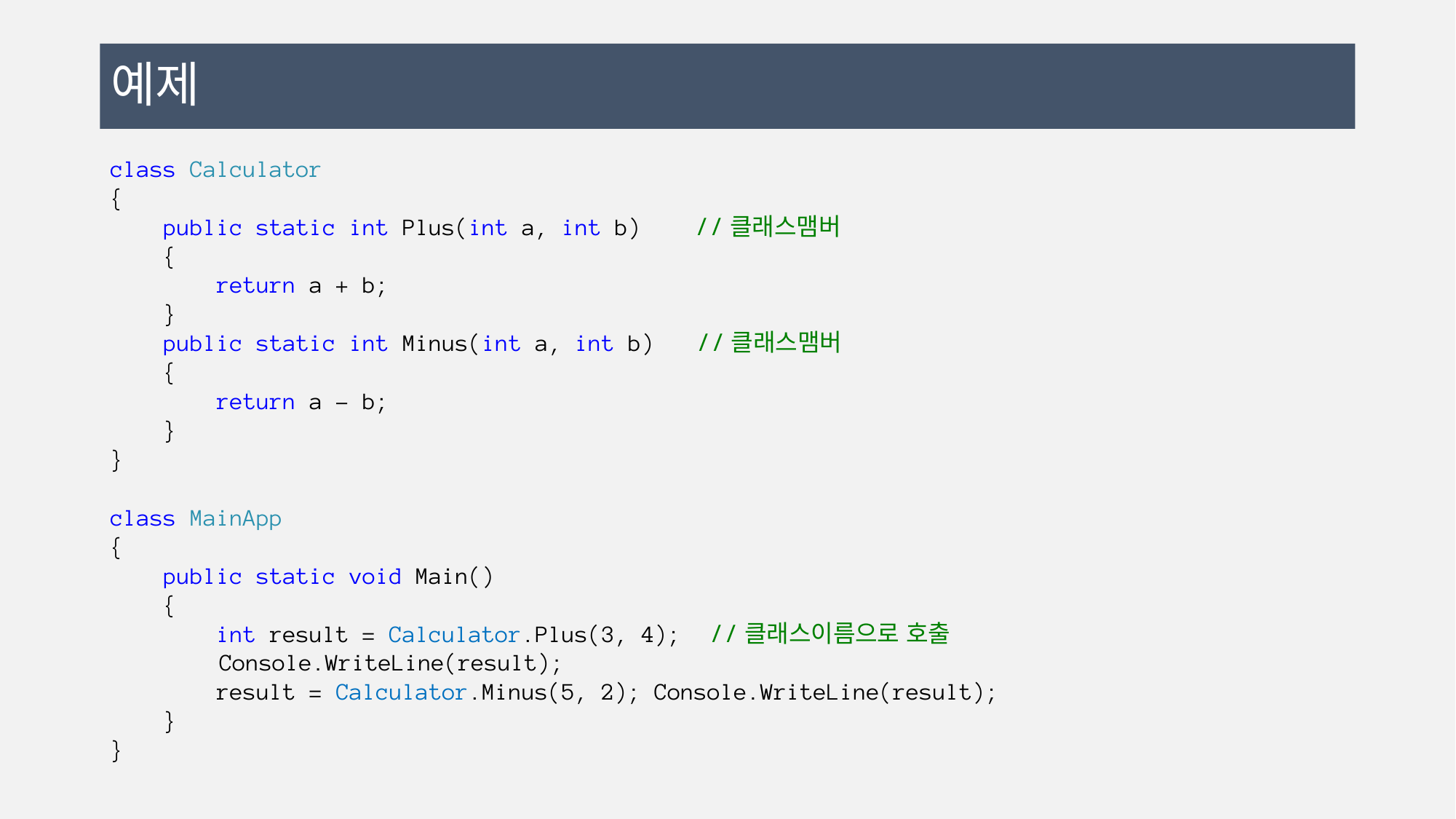

# 예제

class Calculator
{
    public static int Plus(int a, int b)    //클래스맴버
    {
        return a + b;
    }
    public static int Minus(int a, int b)	   //클래스맴버
    {
        return a - b;
    }
}

class MainApp
{
    public static void Main()
    {
        int result = Calculator.Plus(3, 4);  //클래스이름으로 호출
	Console.WriteLine(result);
        result = Calculator.Minus(5, 2); Console.WriteLine(result);
    }
}